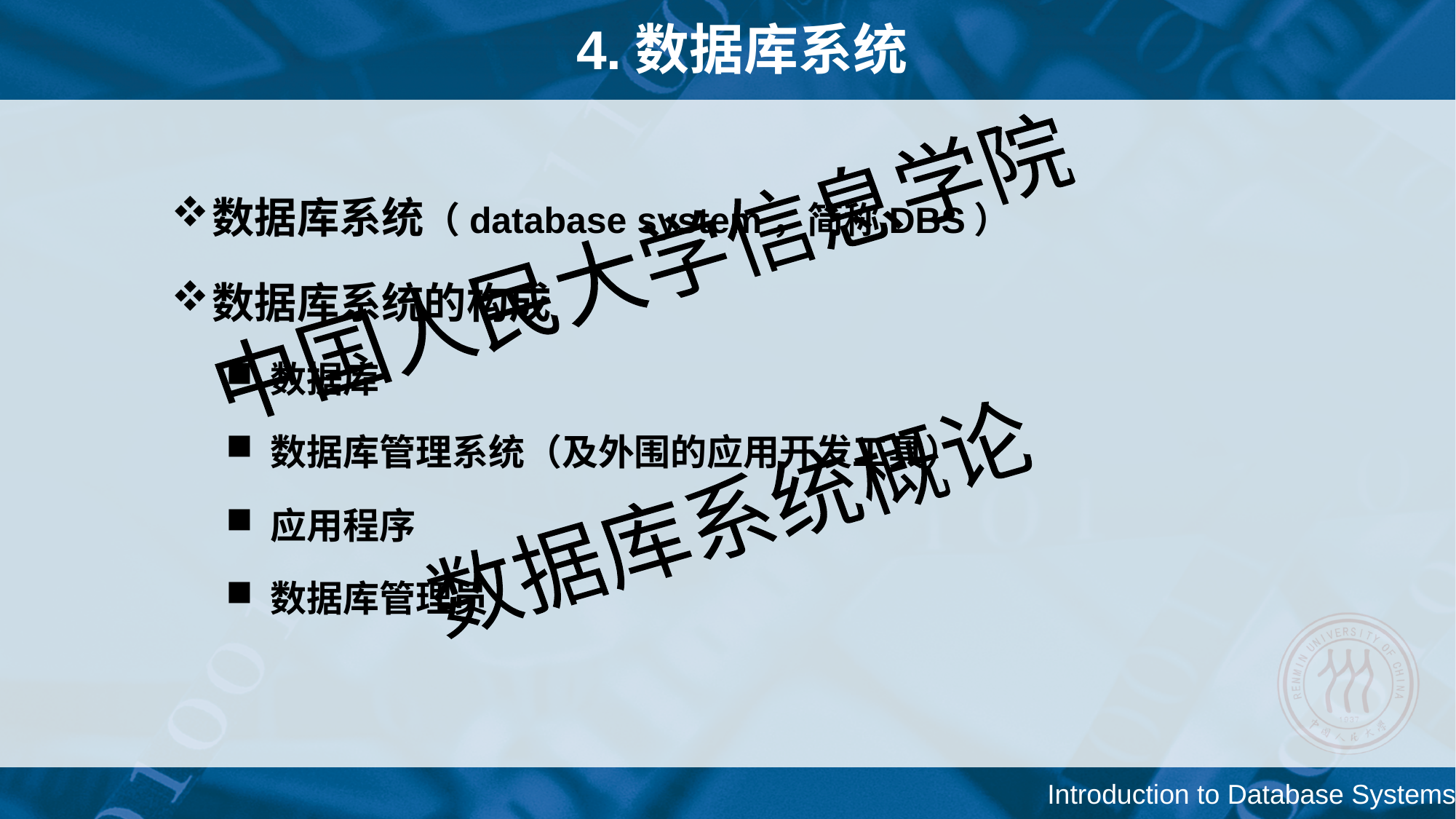

# 4.数据库系统
数据库系统（database system，简称DBS）
数据库系统的构成
 数据库
 数据库管理系统（及外围的应用开发工具）
 应用程序
 数据库管理员